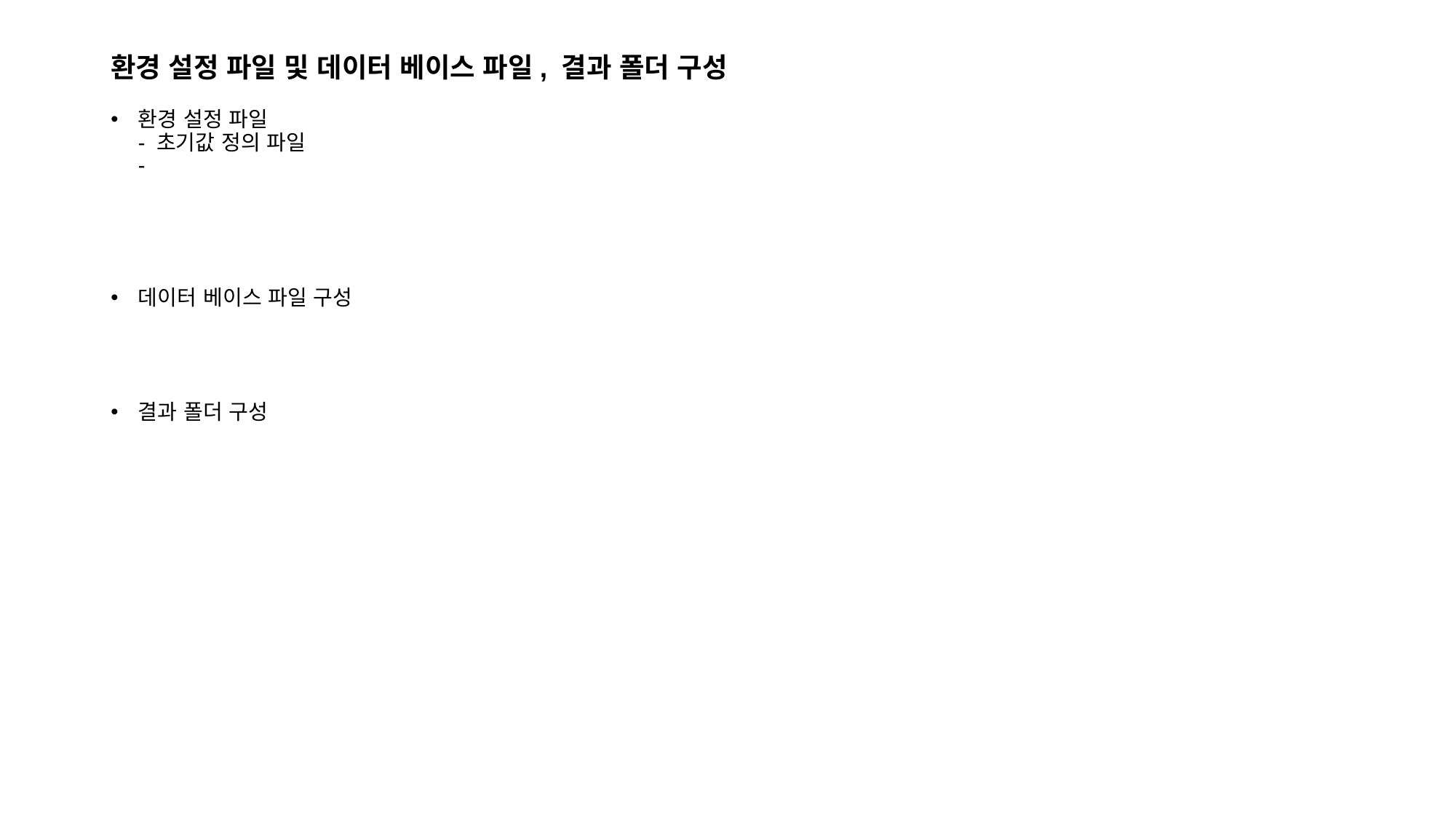

# 환경 설정 파일 및 데이터 베이스 파일, 결과 폴더 구성
환경 설정 파일
- 초기값 정의 파일
-
데이터 베이스 파일 구성

결과 폴더 구성